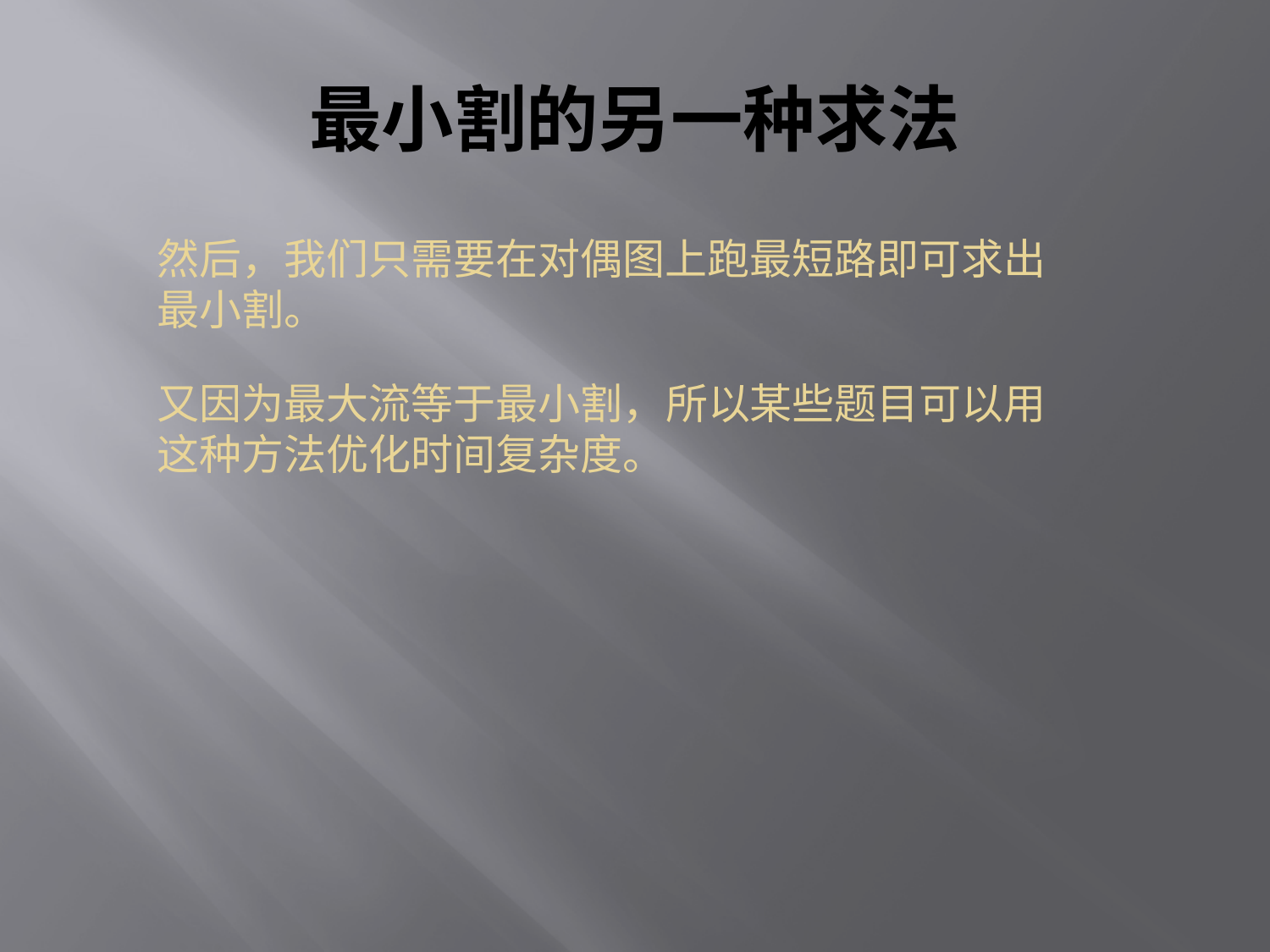

# 最小割的另一种求法
然后，我们只需要在对偶图上跑最短路即可求出最小割。
又因为最大流等于最小割，所以某些题目可以用这种方法优化时间复杂度。